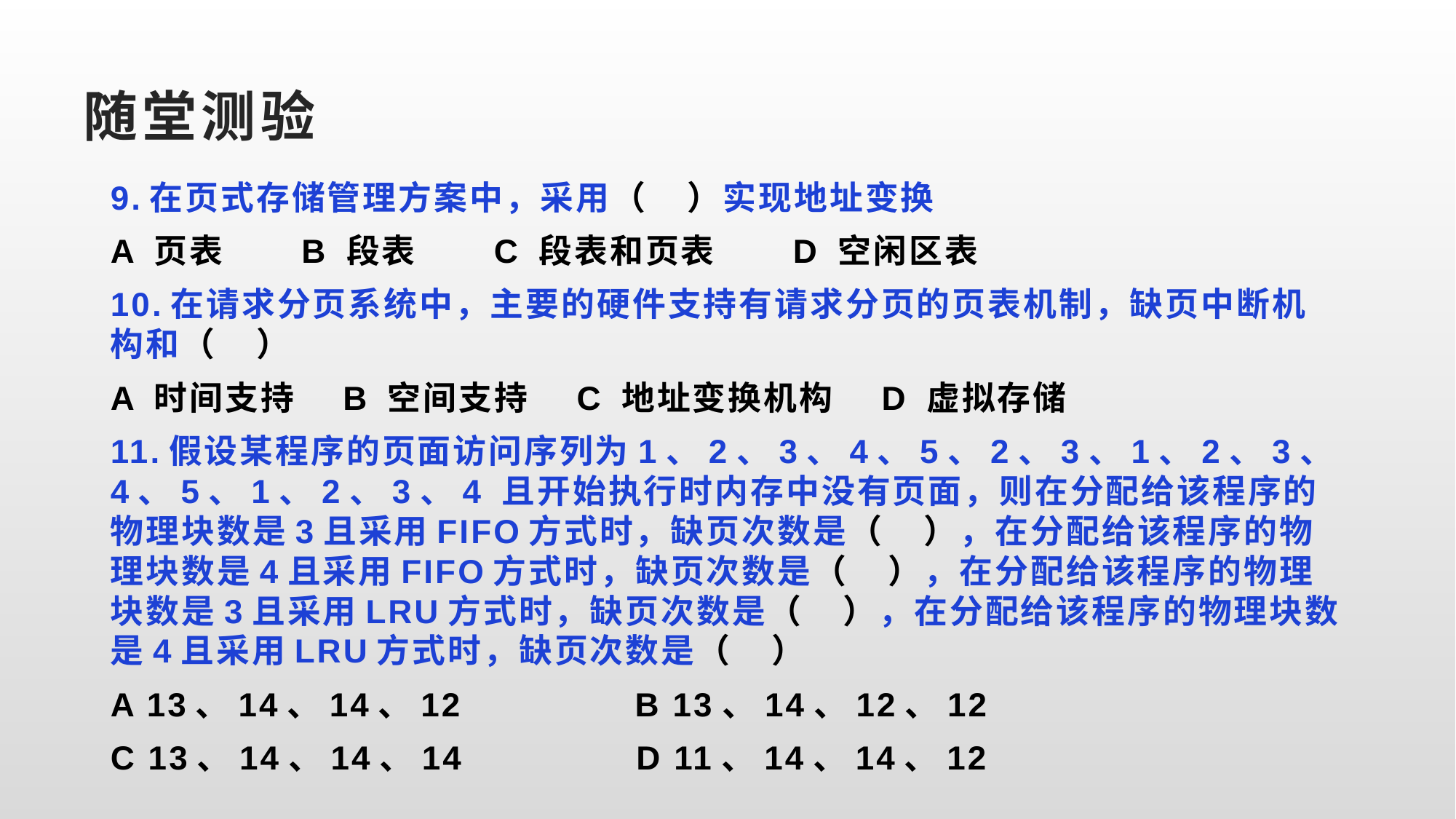

# 随堂测验
9.在页式存储管理方案中，采用（    ）实现地址变换
A 页表       B 段表       C 段表和页表       D 空闲区表
10.在请求分页系统中，主要的硬件支持有请求分页的页表机制，缺页中断机构和（    ）
A 时间支持    B 空间支持    C 地址变换机构    D 虚拟存储
11.假设某程序的页面访问序列为1、2、3、4、5、2、3、1、2、3、4、5、1、2、3、4 且开始执行时内存中没有页面，则在分配给该程序的物理块数是3且采用FIFO方式时，缺页次数是（    ），在分配给该程序的物理块数是4且采用FIFO方式时，缺页次数是（    ），在分配给该程序的物理块数是3且采用LRU方式时，缺页次数是（    ），在分配给该程序的物理块数是4且采用LRU方式时，缺页次数是（    ）
A 13、14、14、12               B 13、14、12、12
C 13、14、14、14               D 11、14、14、12